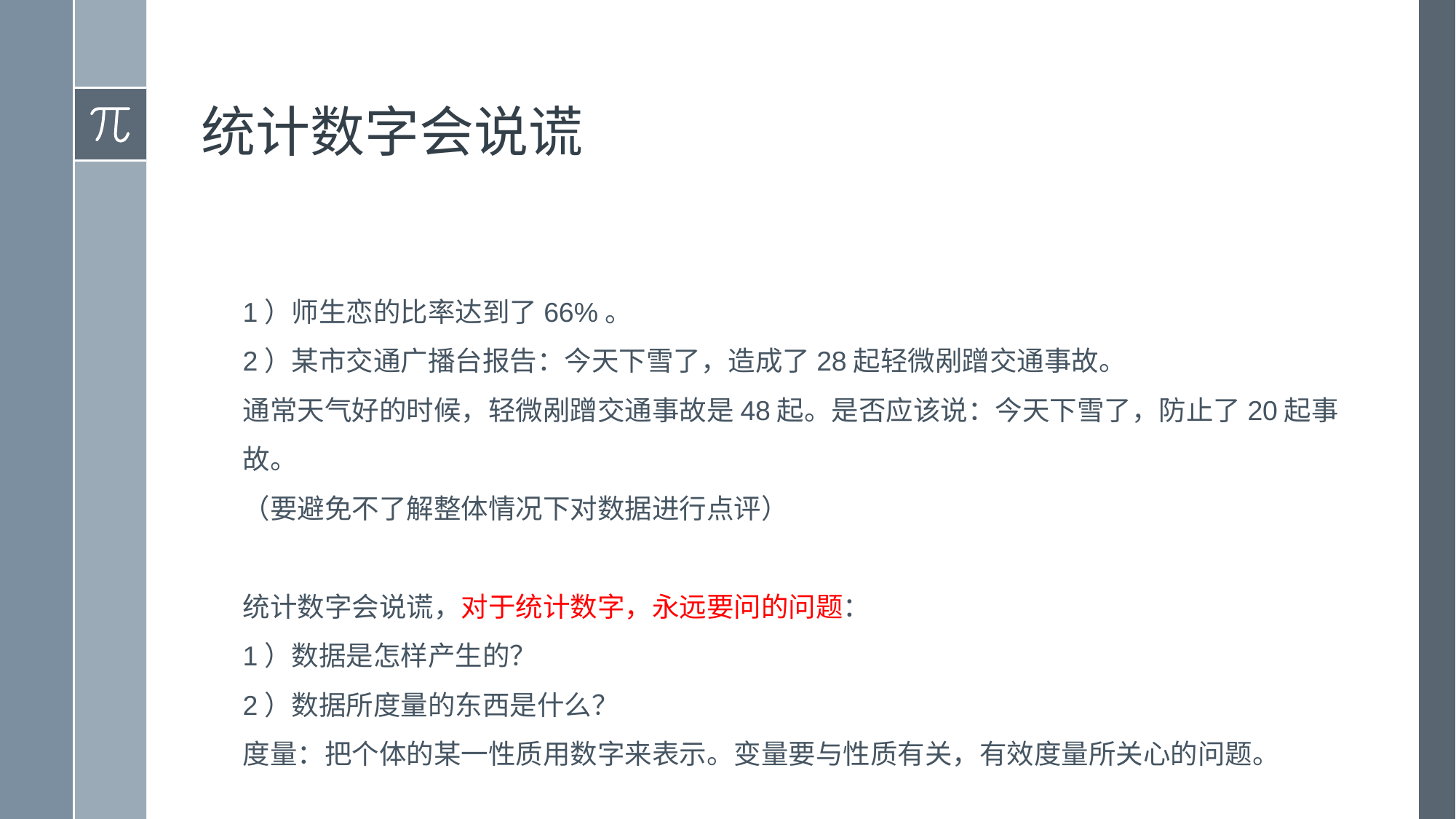

# 统计数字会说谎
1）师生恋的比率达到了66%。
2）某市交通广播台报告：今天下雪了，造成了28起轻微剐蹭交通事故。
通常天气好的时候，轻微剐蹭交通事故是48起。是否应该说：今天下雪了，防止了20起事故。
（要避免不了解整体情况下对数据进行点评）

统计数字会说谎，对于统计数字，永远要问的问题：
1）数据是怎样产生的？
2）数据所度量的东西是什么？
度量：把个体的某一性质用数字来表示。变量要与性质有关，有效度量所关心的问题。